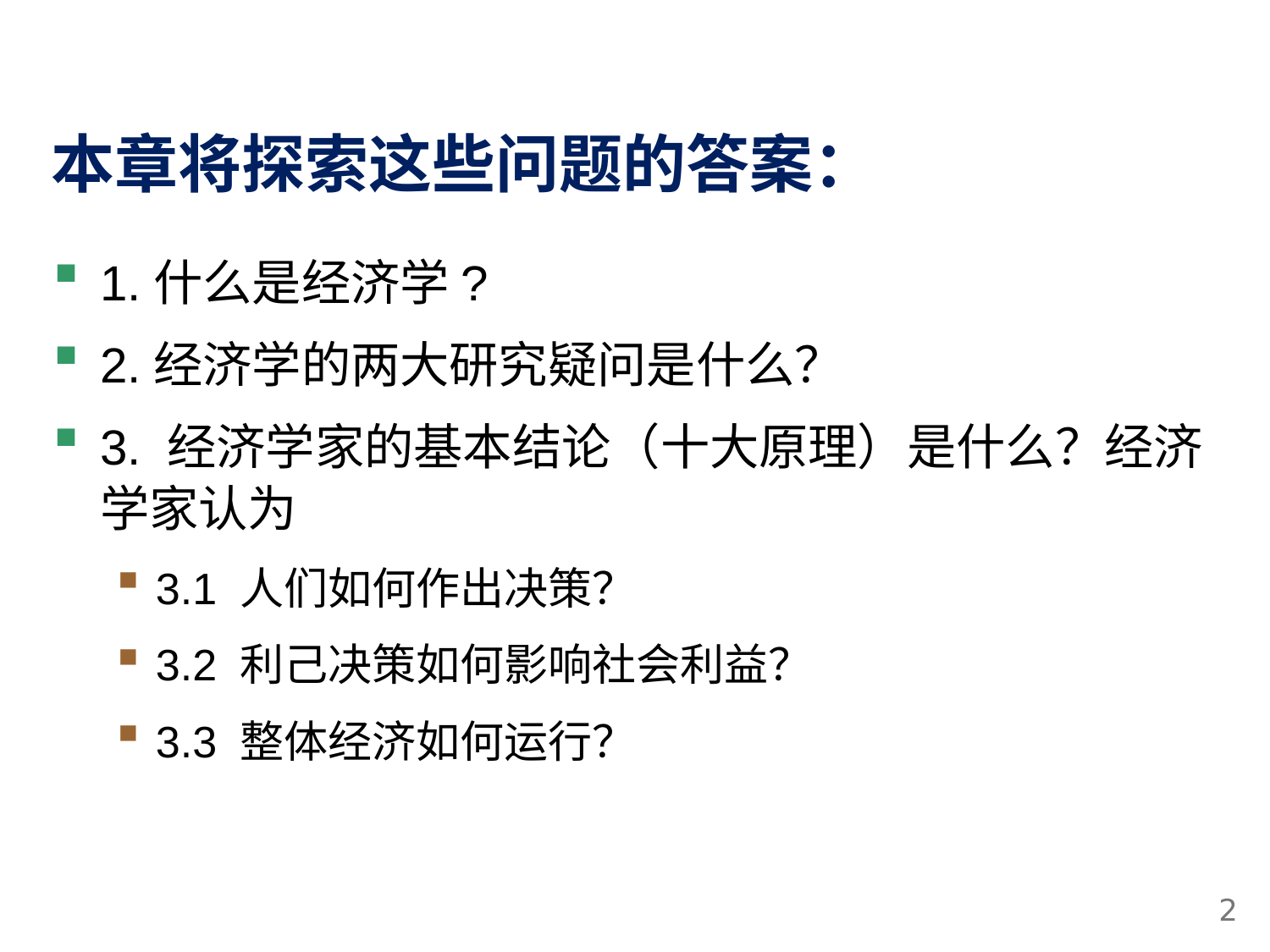

# 本章将探索这些问题的答案：
1.什么是经济学?
2.经济学的两大研究疑问是什么？
3. 经济学家的基本结论（十大原理）是什么？经济学家认为
3.1 人们如何作出决策？
3.2 利己决策如何影响社会利益？
3.3 整体经济如何运行？

2